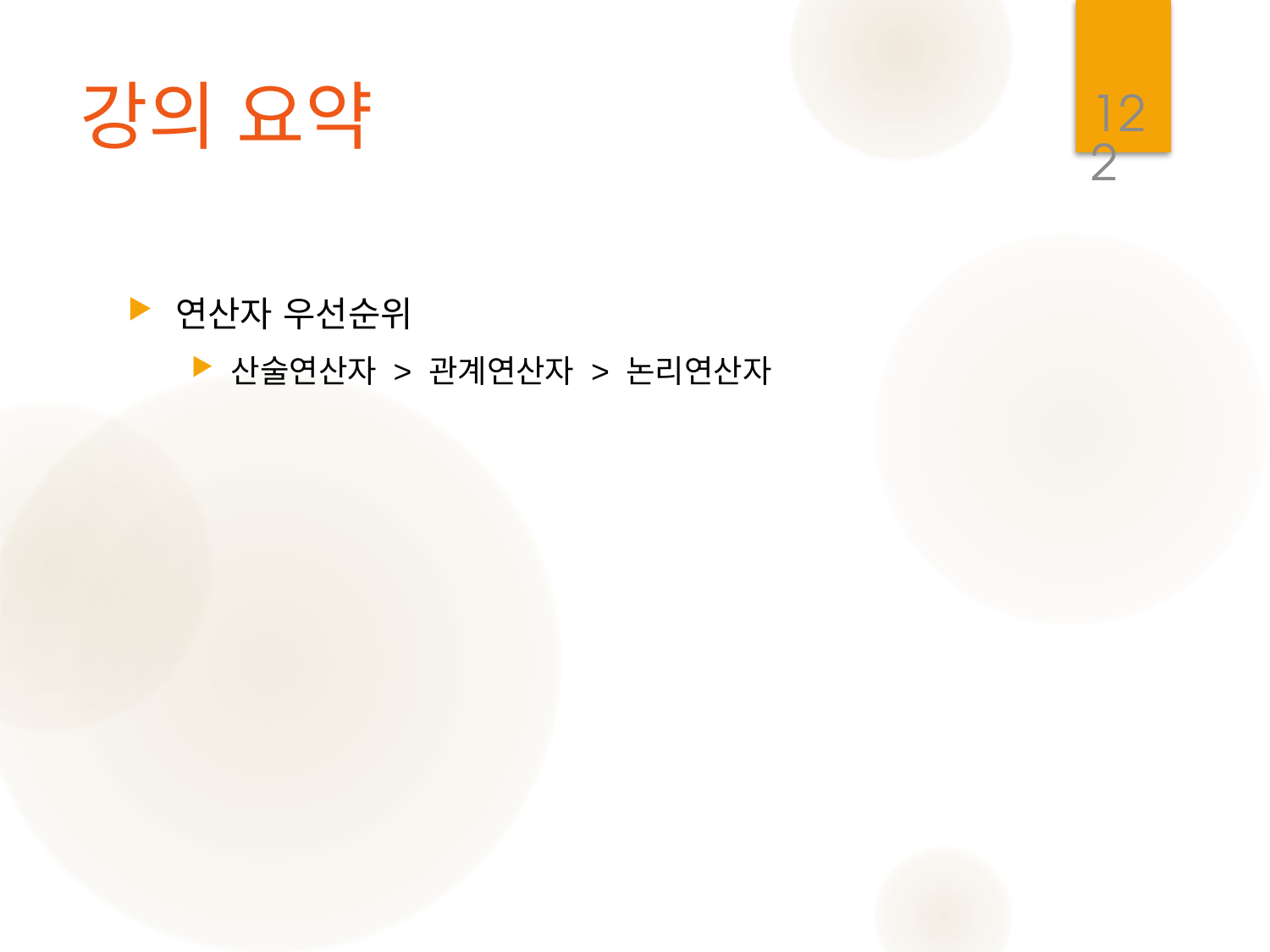

122
# 강의 요약
연산자 우선순위
산술연산자 > 관계연산자 > 논리연산자